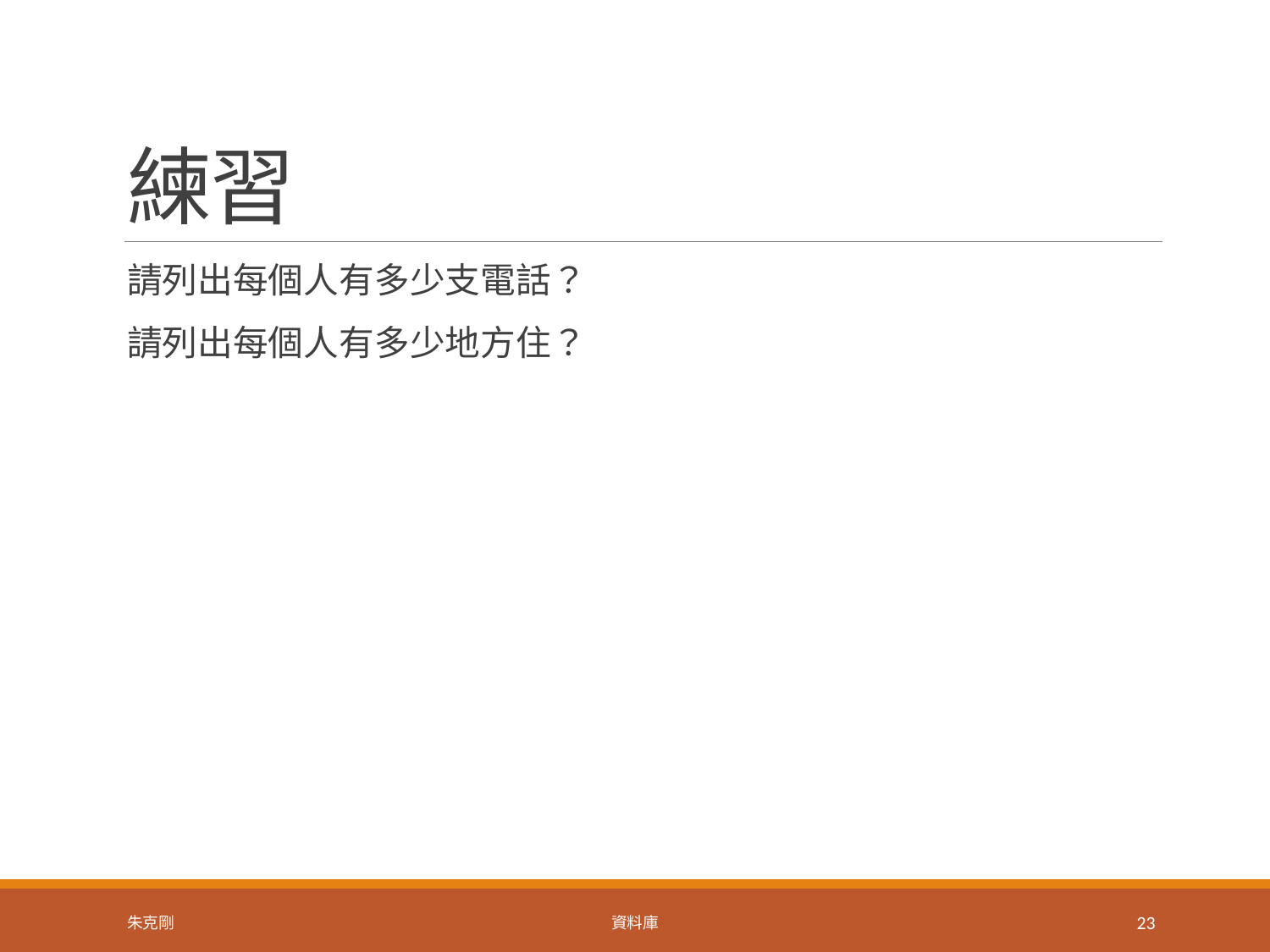

# 練習
請列出每個人有多少支電話？
請列出每個人有多少地方住？
朱克剛
資料庫
23